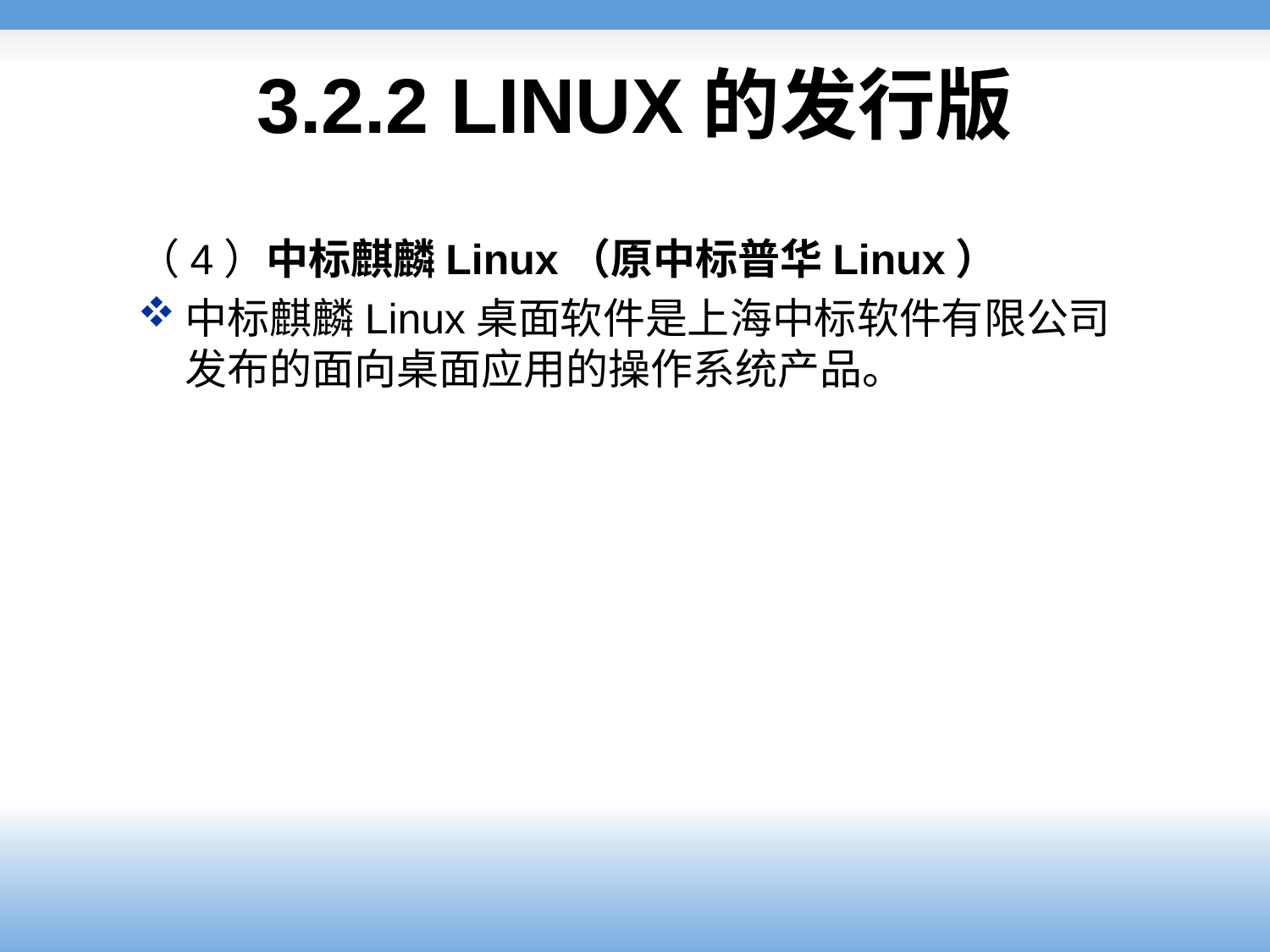

# 3.2.2 LINUX的发行版
（4）中标麒麟Linux（原中标普华Linux）
中标麒麟Linux桌面软件是上海中标软件有限公司发布的面向桌面应用的操作系统产品。